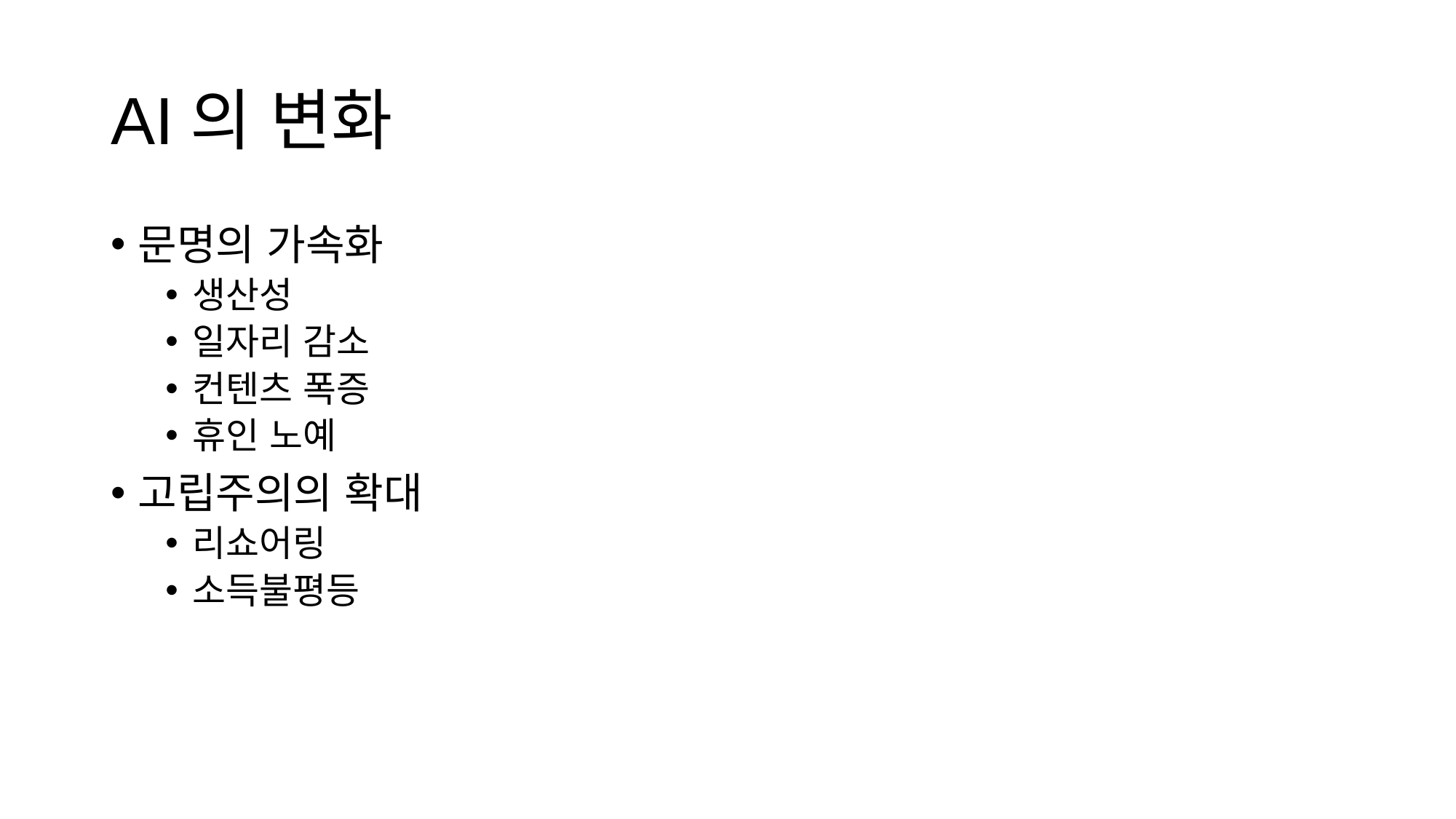

# AI의 변화
문명의 가속화
생산성
일자리 감소
컨텐츠 폭증
휴인 노예
고립주의의 확대
리쇼어링
소득불평등